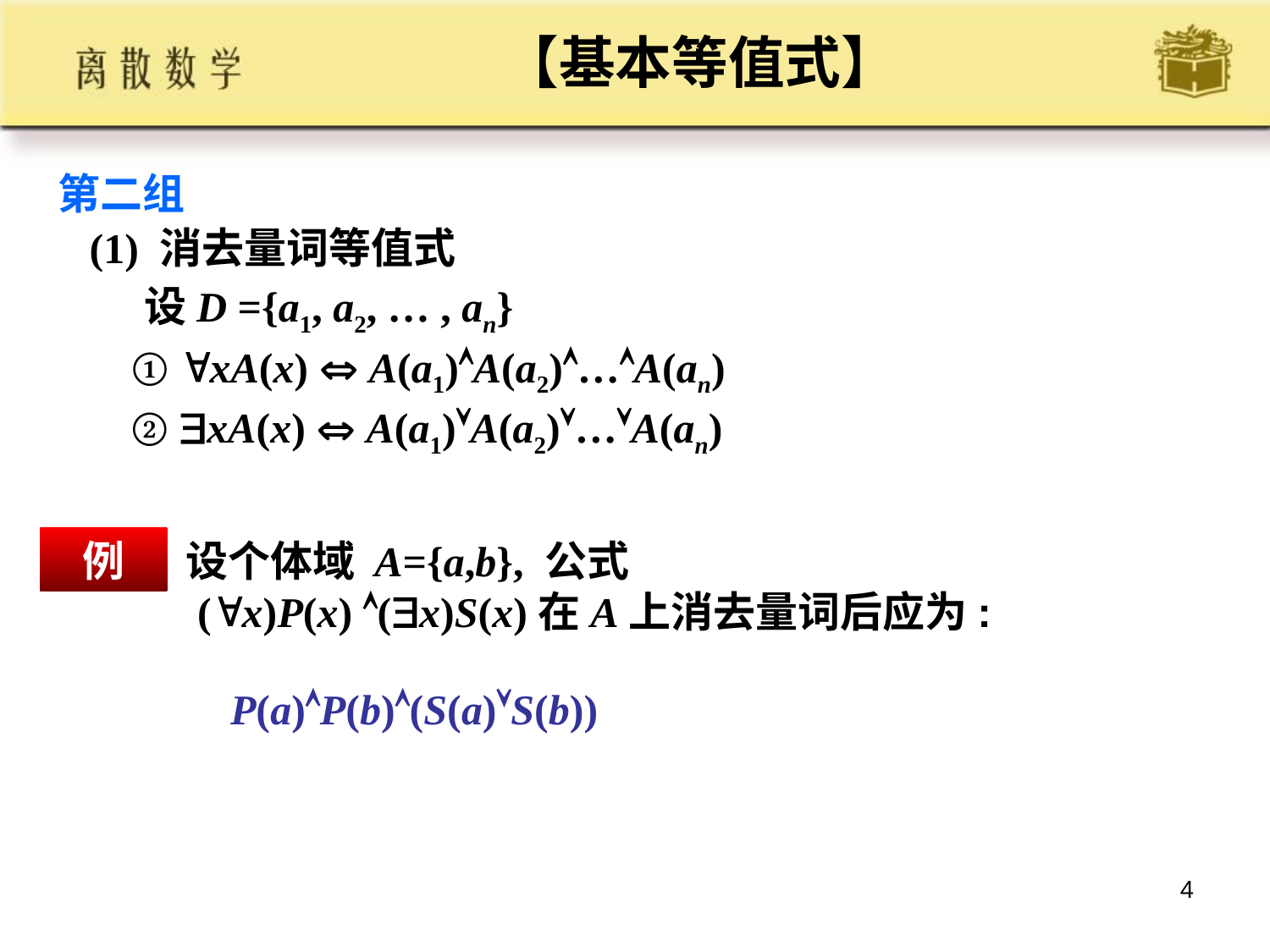

# 【基本等值式】
第二组
   (1) 消去量词等值式
        设D ={a1, a2, … , an}
       ① ∀xA(x) ⇔ A(a1)∧A(a2)∧…∧A(an)
       ② ∃xA(x) ⇔ A(a1)∨A(a2)∨…∨A(an)
例
设个体域 A={a,b}, 公式
 (∀x)P(x) ∧(∃x)S(x)在A上消去量词后应为:
P(a)∧P(b)∧(S(a)∨S(b))
4